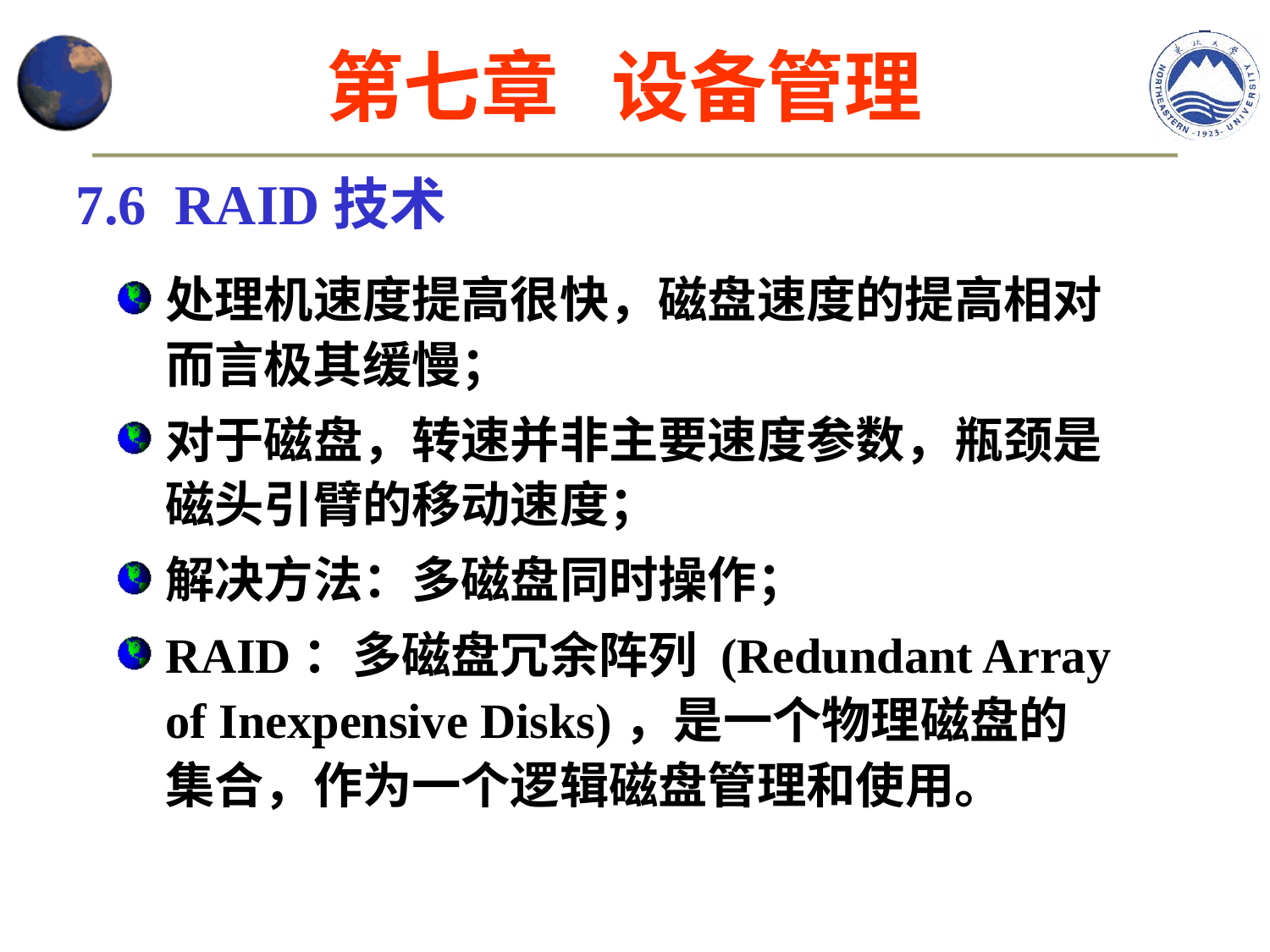

第七章   设备管理
7.6  RAID技术
处理机速度提高很快，磁盘速度的提高相对而言极其缓慢；
对于磁盘，转速并非主要速度参数，瓶颈是磁头引臂的移动速度；
解决方法：多磁盘同时操作；
RAID：多磁盘冗余阵列 (Redundant Array of Inexpensive Disks)，是一个物理磁盘的集合，作为一个逻辑磁盘管理和使用。